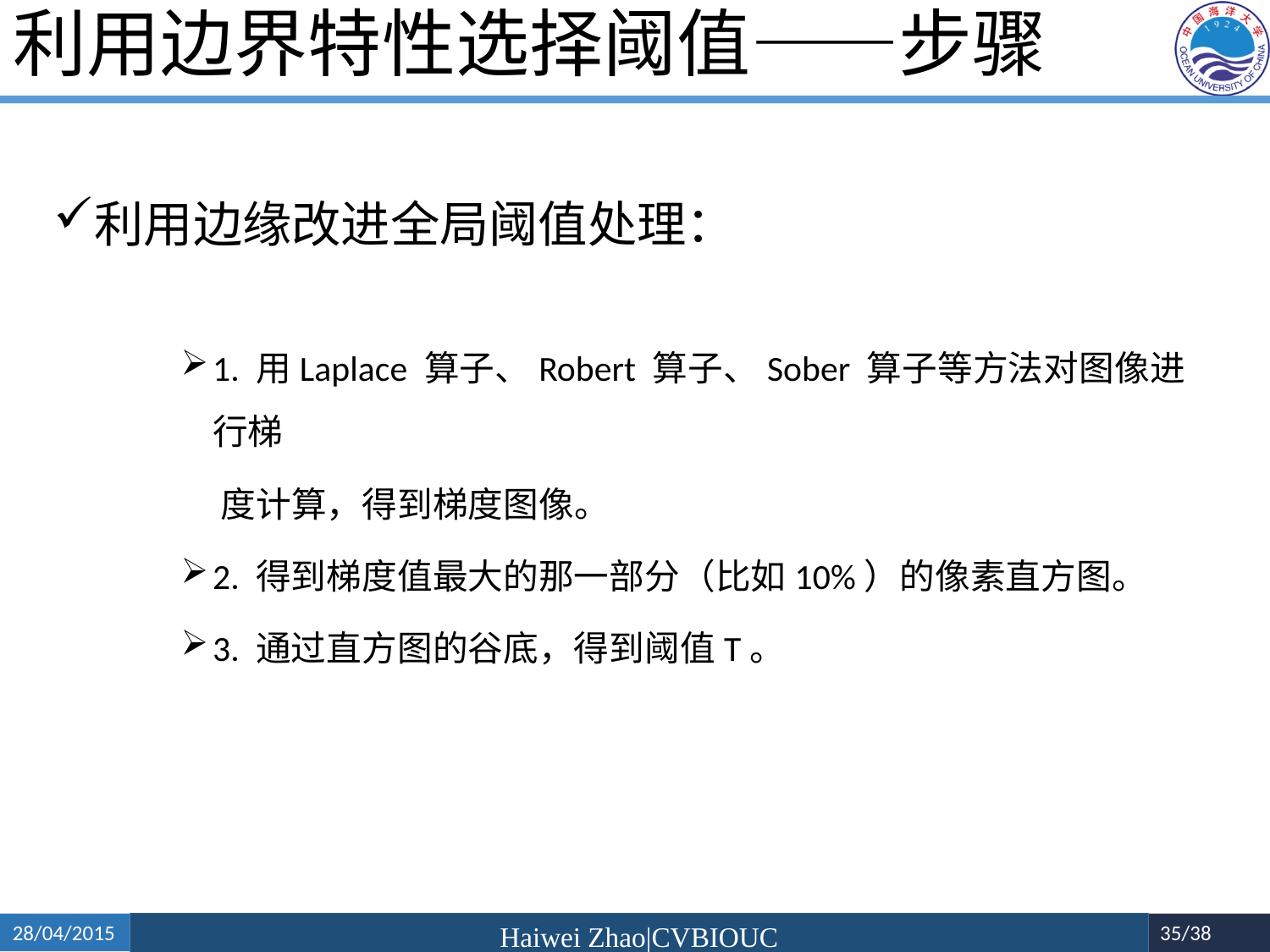

# 利用边界特性选择阈值——步骤

利用边缘改进全局阈值处理：

1. 用Laplace 算子、Robert 算子、Sober 算子等方法对图像进行梯
    度计算，得到梯度图像。
2. 得到梯度值最大的那一部分（比如10%）的像素直方图。
3. 通过直方图的谷底，得到阈值T。